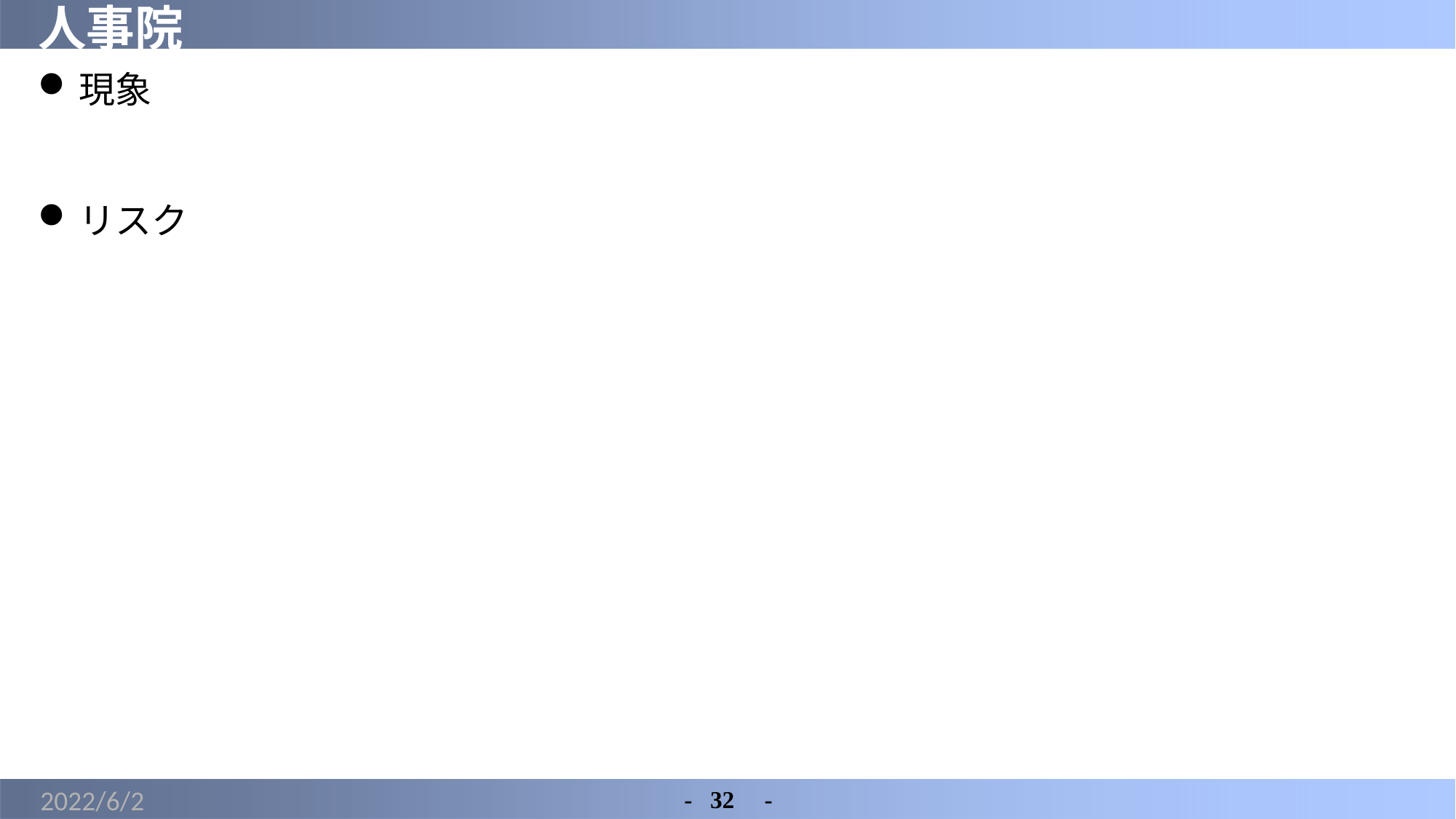

# 人事院
現象

リスク

2022/6/2
-	32　-